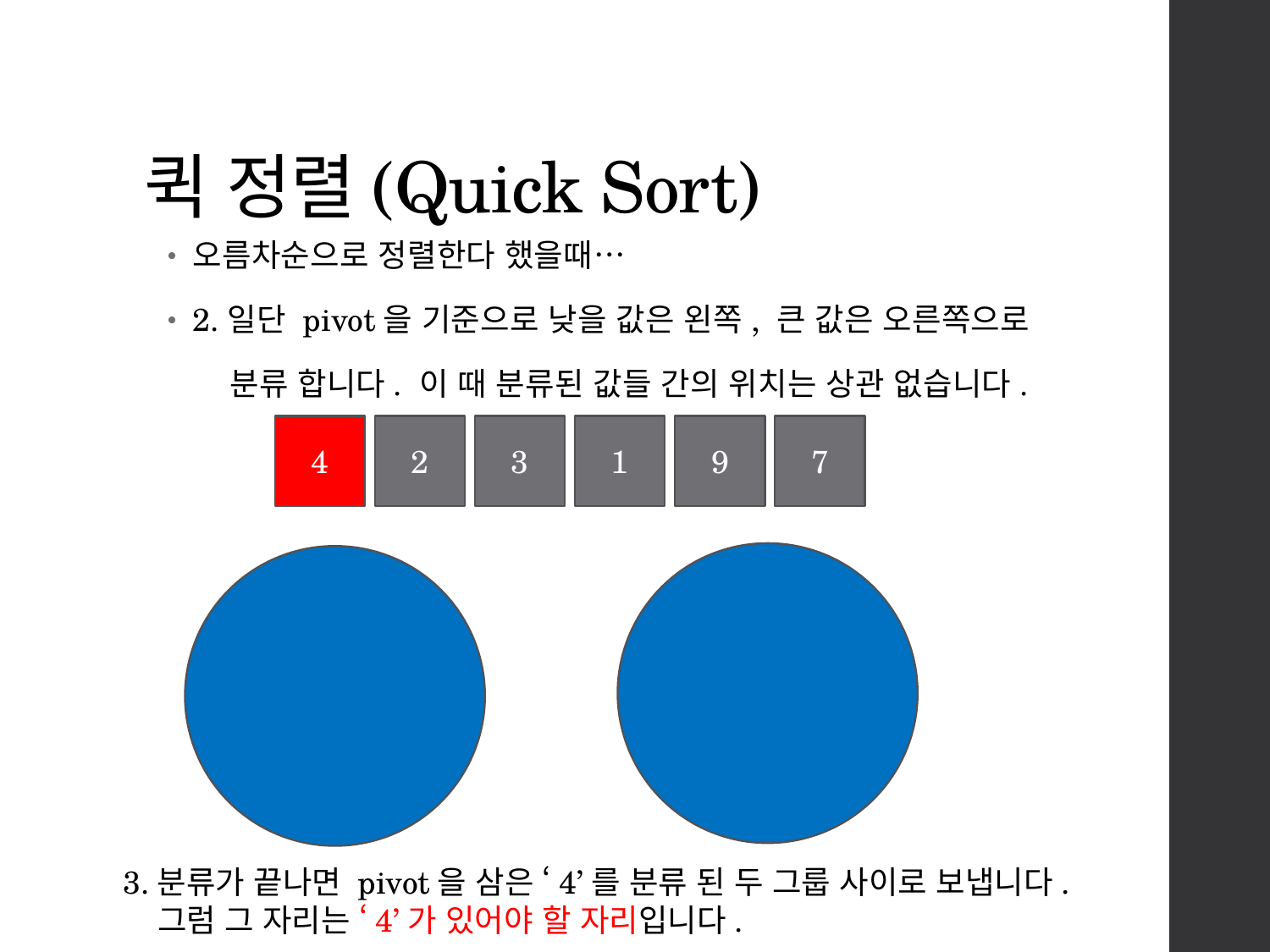

# 퀵 정렬(Quick Sort)
오름차순으로 정렬한다 했을때…
2.일단 pivot을 기준으로 낮을 값은 왼쪽, 큰 값은 오른쪽으로
      분류 합니다. 이 때 분류된 값들 간의 위치는 상관 없습니다.
4
2
3
1
9
7

3.분류가 끝나면 pivot을 삼은 ‘4’를 분류 된 두 그룹 사이로 보냅니다.
   그럼 그 자리는 ‘4’가 있어야 할 자리입니다.